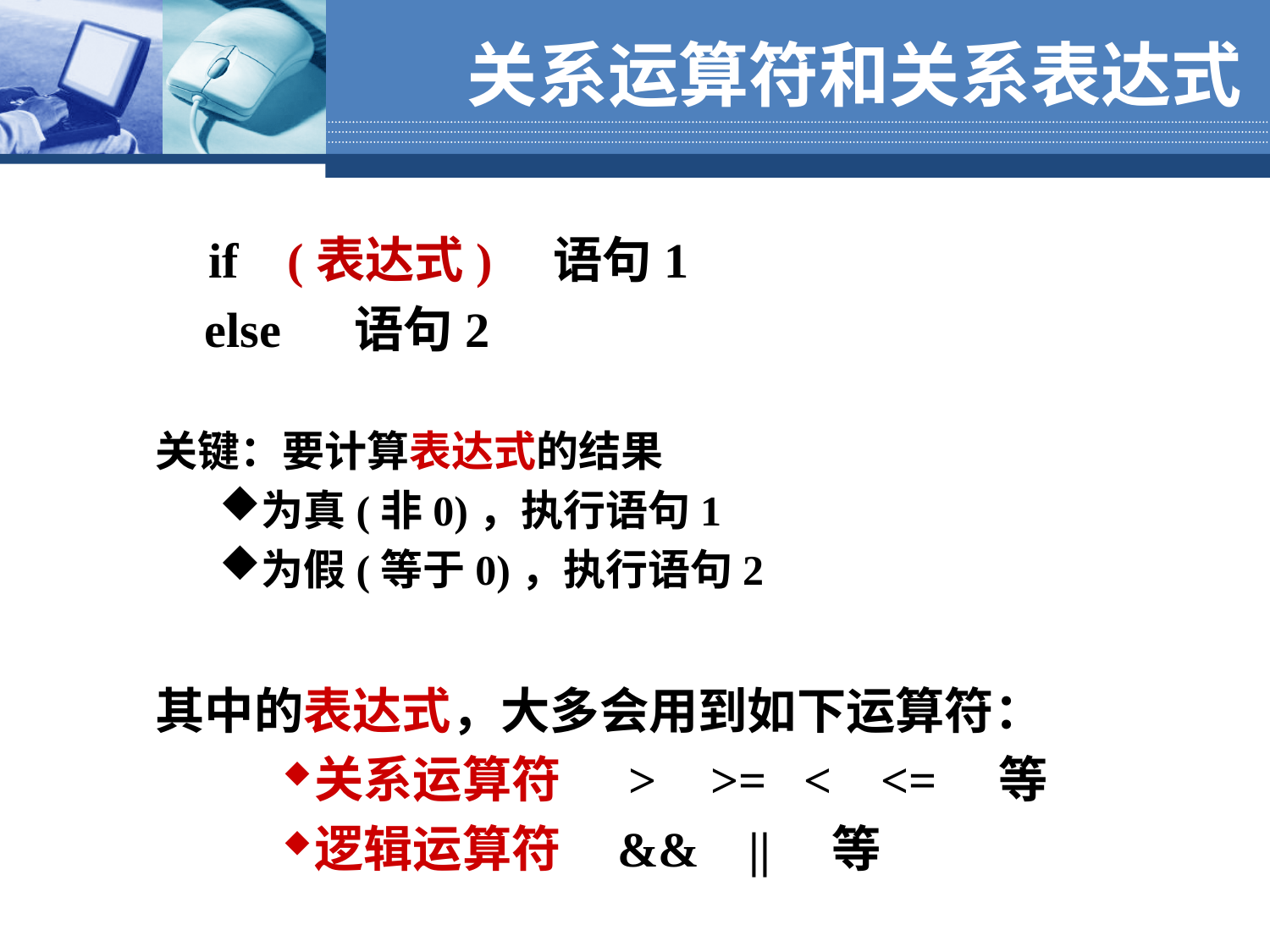

关系运算符和关系表达式
     if    (表达式)    语句1
    else     语句2

关键：要计算表达式的结果
为真(非0)，执行语句1
为假(等于0)，执行语句2

其中的表达式，大多会用到如下运算符：
关系运算符     >     >=   <    <=    等
逻辑运算符    &&    ||    等